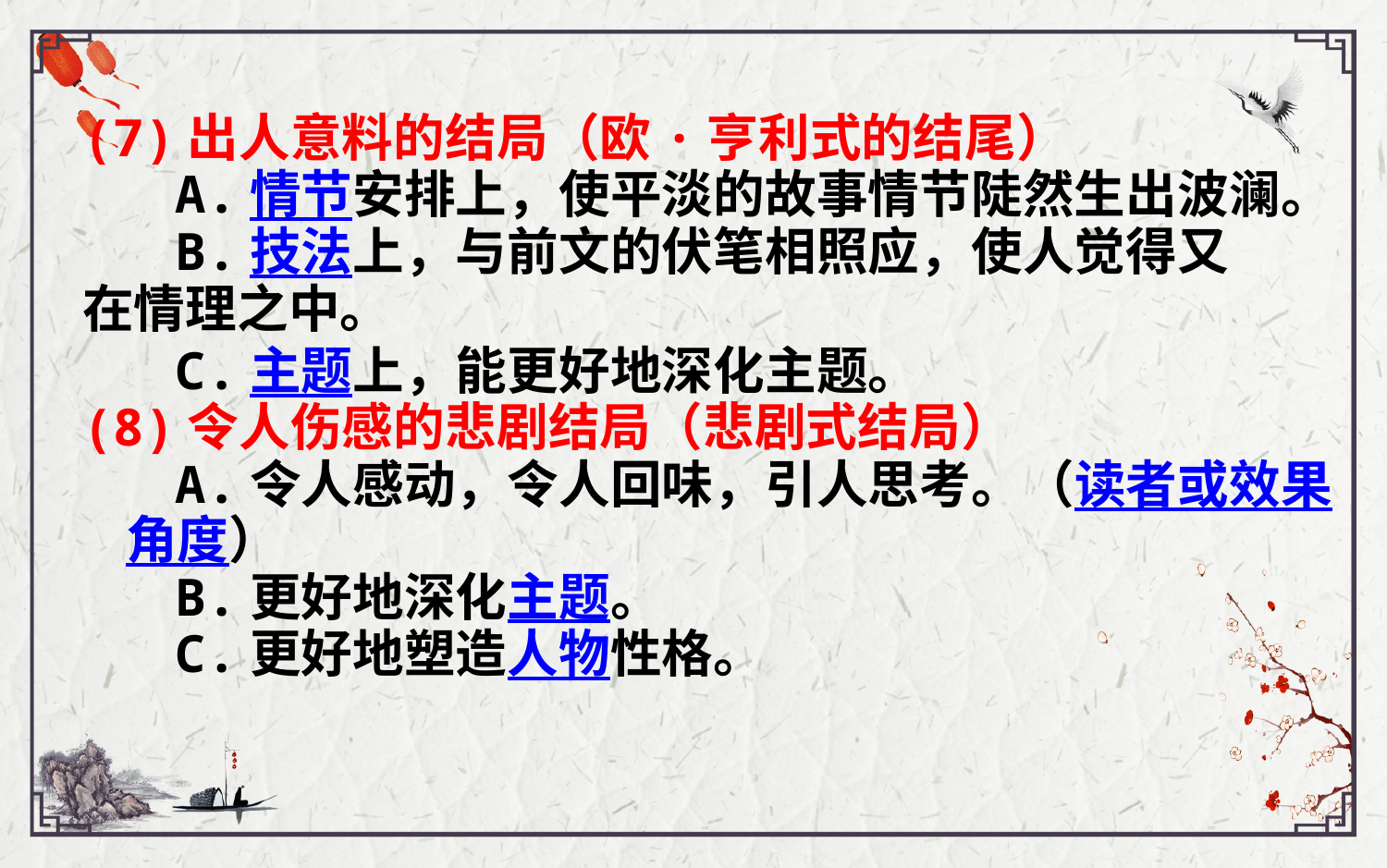

(7)出人意料的结局（欧·亨利式的结尾）
   A.情节安排上，使平淡的故事情节陡然生出波澜。
   B.技法上，与前文的伏笔相照应，使人觉得又
在情理之中。
   C.主题上，能更好地深化主题。
(8)令人伤感的悲剧结局（悲剧式结局）
   A.令人感动，令人回味，引人思考。（读者或效果角度）
   B.更好地深化主题。
   C.更好地塑造人物性格。